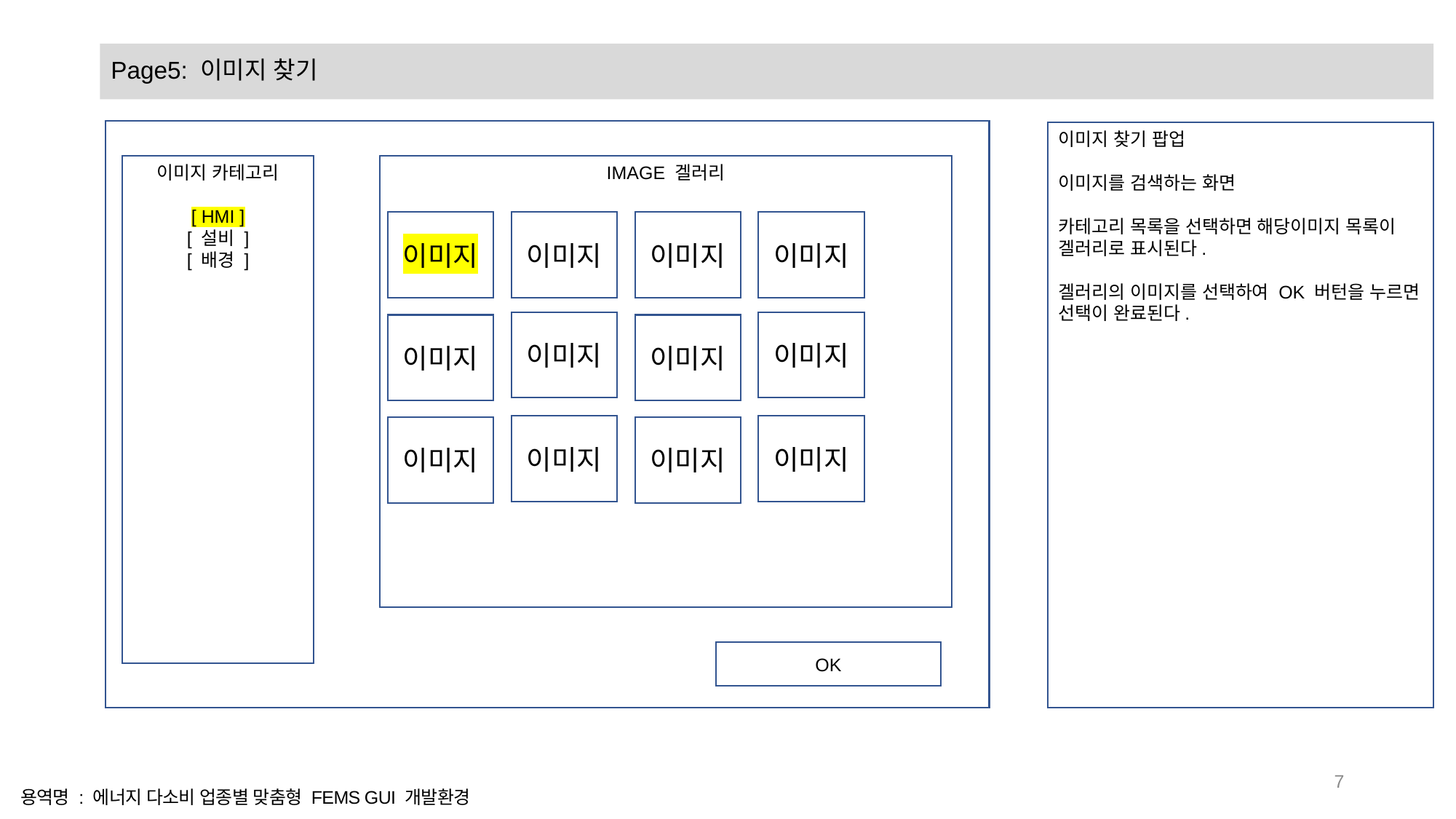

# Page5: 이미지 찾기

이미지 찾기 팝업

이미지를 검색하는 화면

카테고리 목록을 선택하면 해당이미지 목록이 겔러리로 표시된다.

겔러리의 이미지를 선택하여 OK 버턴을 누르면 선택이 완료된다.

이미지 카테고리

[ HMI ]
[ 설비 ]
[ 배경 ]

IMAGE 겔러리

이미지
이미지
이미지
이미지
이미지
이미지
이미지
이미지
이미지
이미지
이미지
이미지
OK
7
용역명 : 에너지 다소비 업종별 맞춤형 FEMS GUI 개발환경